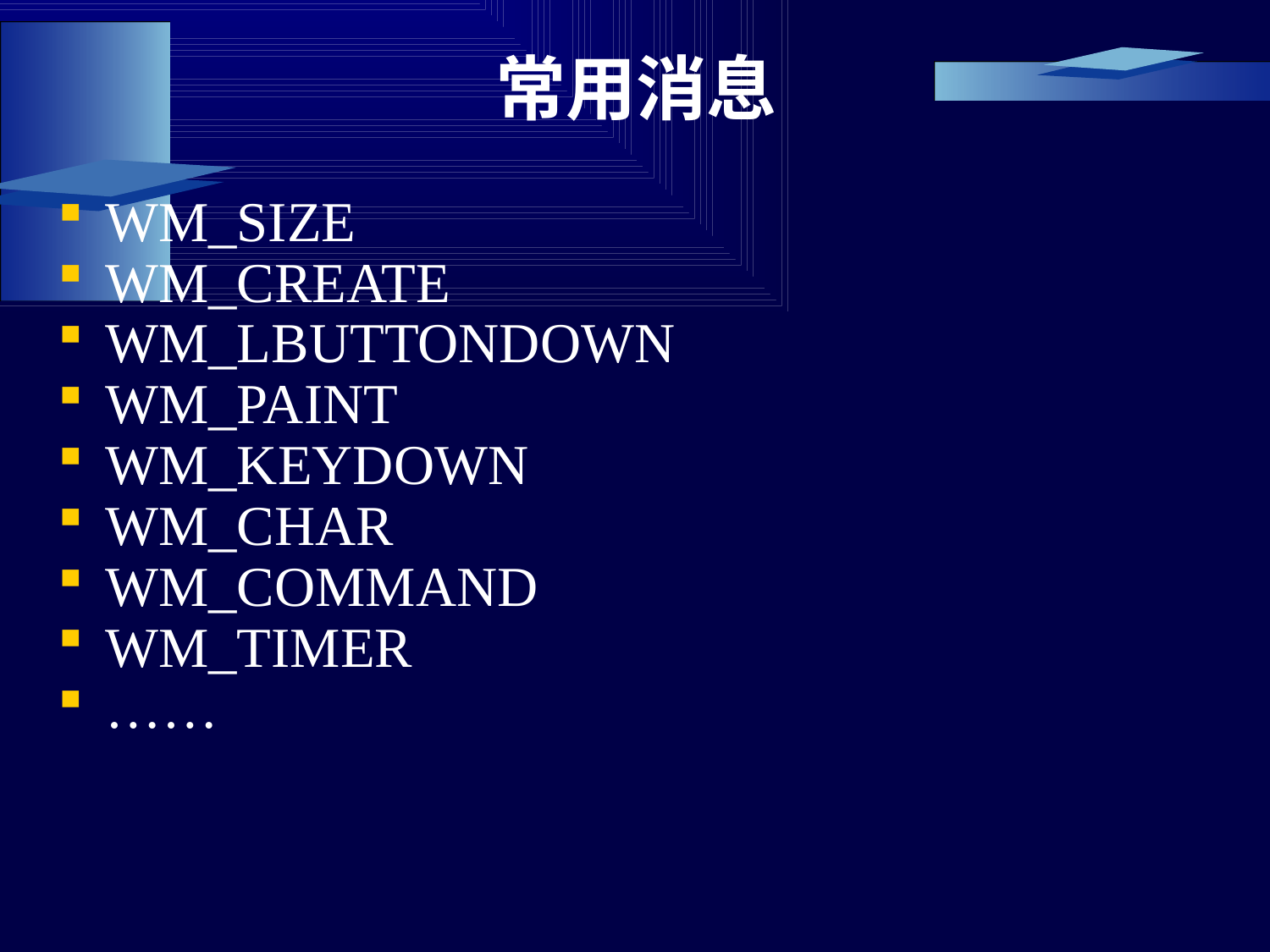

# 常用消息
WM_SIZE
WM_CREATE
WM_LBUTTONDOWN
WM_PAINT
WM_KEYDOWN
WM_CHAR
WM_COMMAND
WM_TIMER
……